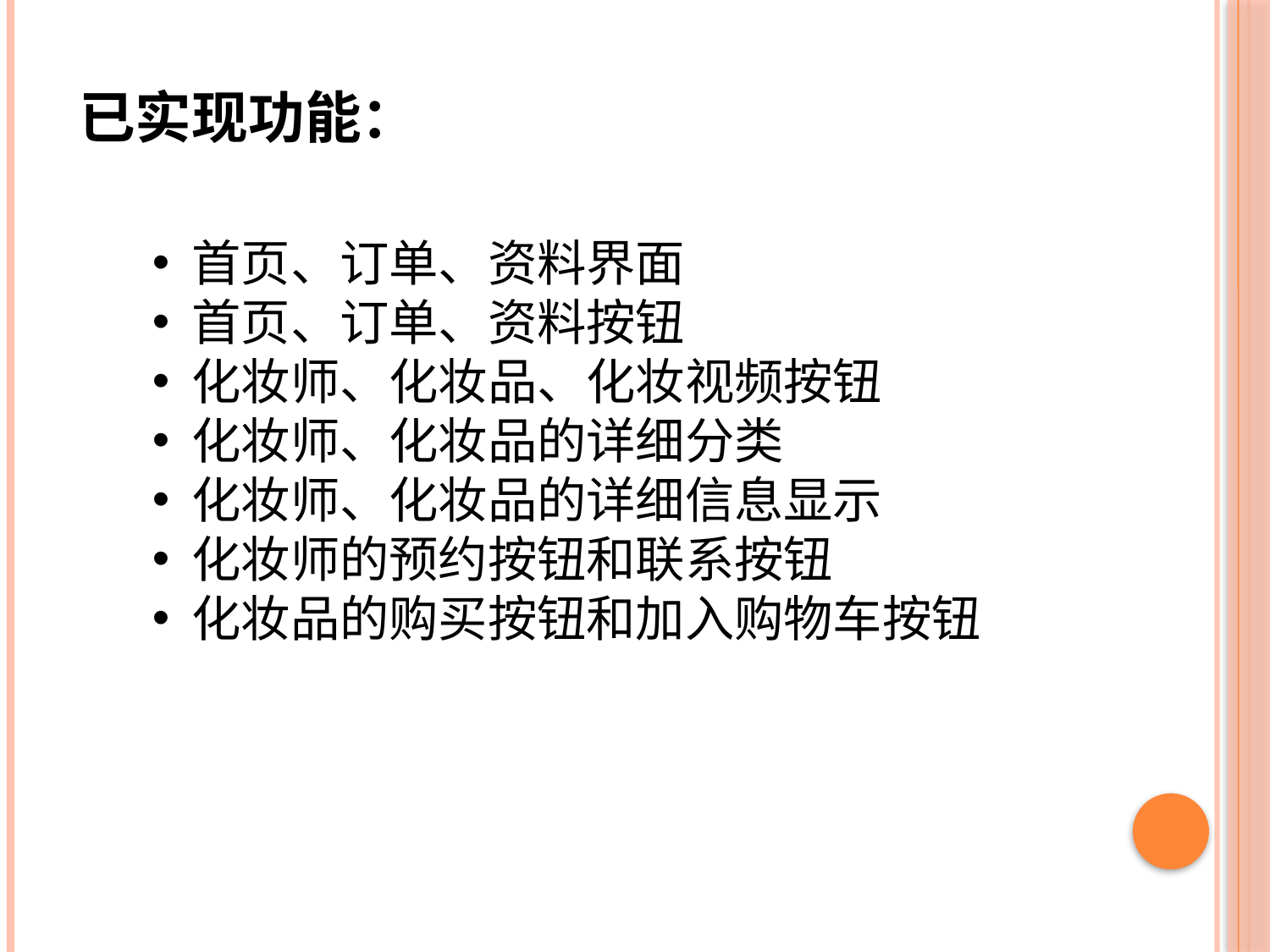

已实现功能：
首页、订单、资料界面
首页、订单、资料按钮
化妆师、化妆品、化妆视频按钮
化妆师、化妆品的详细分类
化妆师、化妆品的详细信息显示
化妆师的预约按钮和联系按钮
化妆品的购买按钮和加入购物车按钮